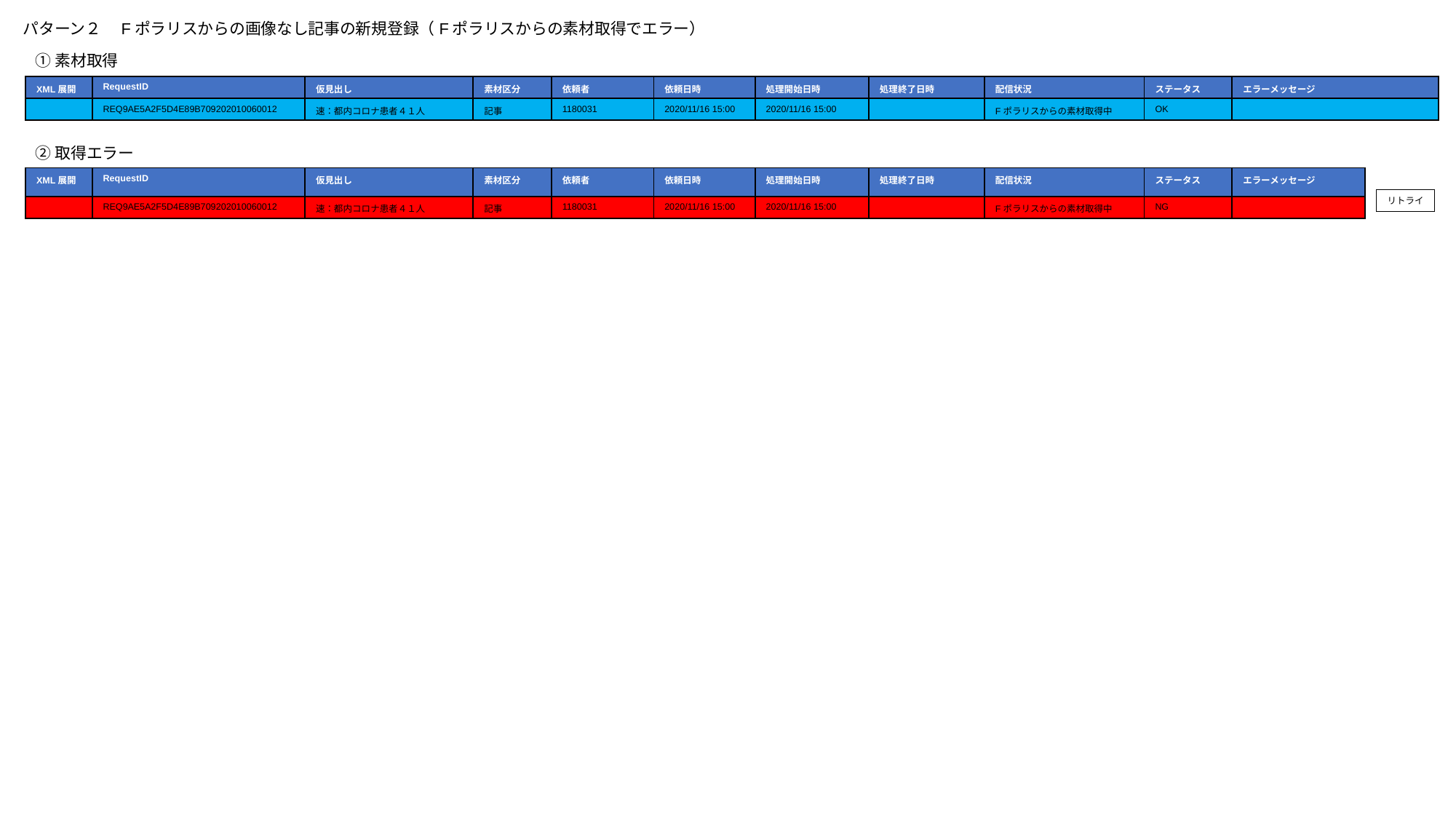

パターン２　Fポラリスからの画像なし記事の新規登録（Fポラリスからの素材取得でエラー）
①素材取得
| XML展開 | RequestID | 仮見出し | 素材区分 | 依頼者 | 依頼日時 | 処理開始日時 | 処理終了日時 | 配信状況 | ステータス | エラーメッセージ |
| --- | --- | --- | --- | --- | --- | --- | --- | --- | --- | --- |
|  | REQ9AE5A2F5D4E89B709202010060012 | 速：都内コロナ患者４１人 | 記事 | 1180031 | 2020/11/16 15:00 | 2020/11/16 15:00 |  | Fポラリスからの素材取得中 | OK |  |
②取得エラー
| XML展開 | RequestID | 仮見出し | 素材区分 | 依頼者 | 依頼日時 | 処理開始日時 | 処理終了日時 | 配信状況 | ステータス | エラーメッセージ |
| --- | --- | --- | --- | --- | --- | --- | --- | --- | --- | --- |
|  | REQ9AE5A2F5D4E89B709202010060012 | 速：都内コロナ患者４１人 | 記事 | 1180031 | 2020/11/16 15:00 | 2020/11/16 15:00 |  | Fポラリスからの素材取得中 | NG |  |
リトライ